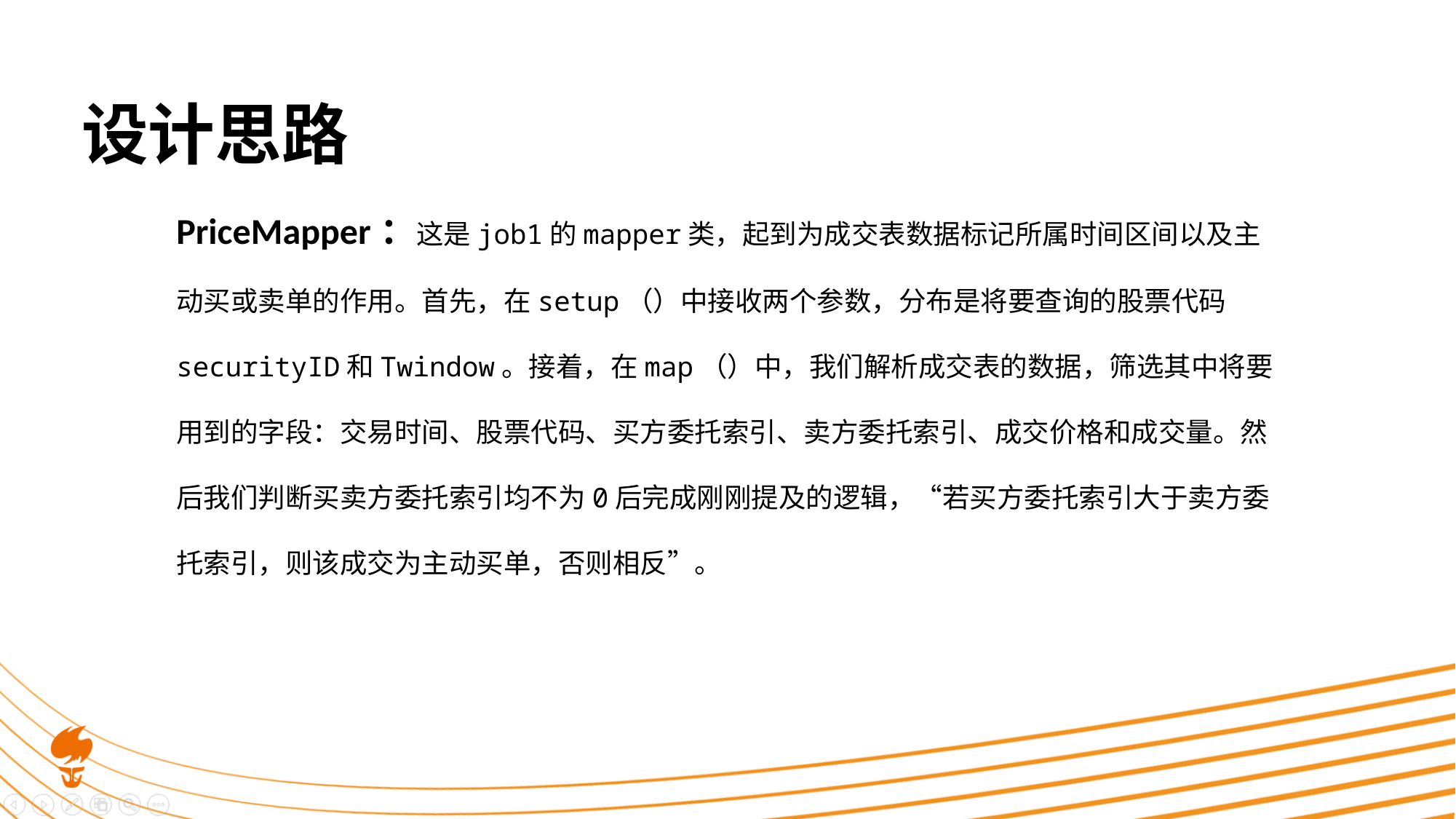

设计思路

PriceMapper：这是job1的mapper类，起到为成交表数据标记所属时间区间以及主动买或卖单的作用。首先，在setup（）中接收两个参数，分布是将要查询的股票代码securityID和Twindow。接着，在map（）中，我们解析成交表的数据，筛选其中将要用到的字段：交易时间、股票代码、买方委托索引、卖方委托索引、成交价格和成交量。然后我们判断买卖方委托索引均不为0后完成刚刚提及的逻辑，“若买方委托索引大于卖方委托索引，则该成交为主动买单，否则相反”。